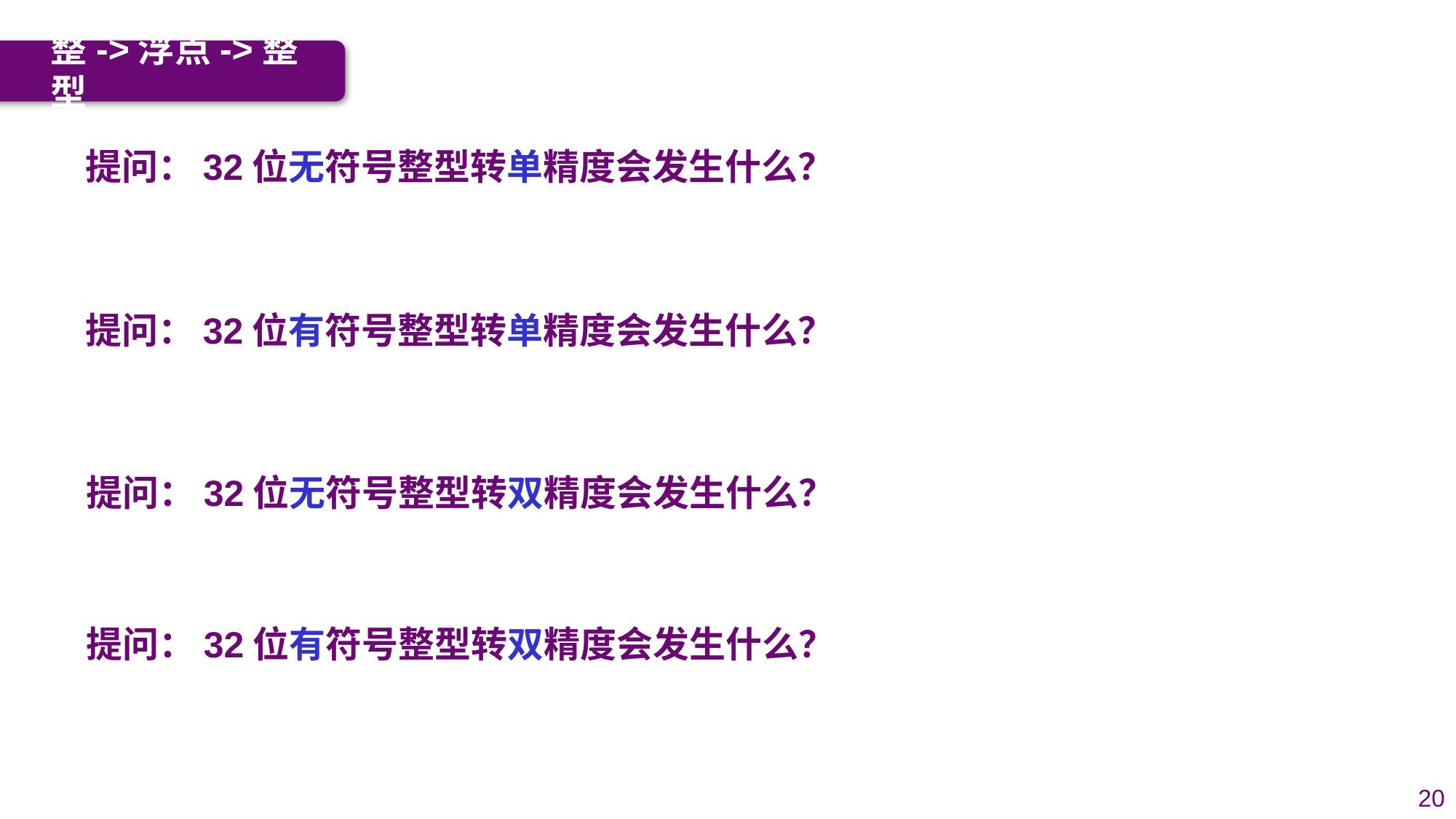

整->浮点->整型

提问：32位无符号整型转单精度会发生什么？
提问：32位有符号整型转单精度会发生什么？
提问：32位无符号整型转双精度会发生什么？
提问：32位有符号整型转双精度会发生什么？
20